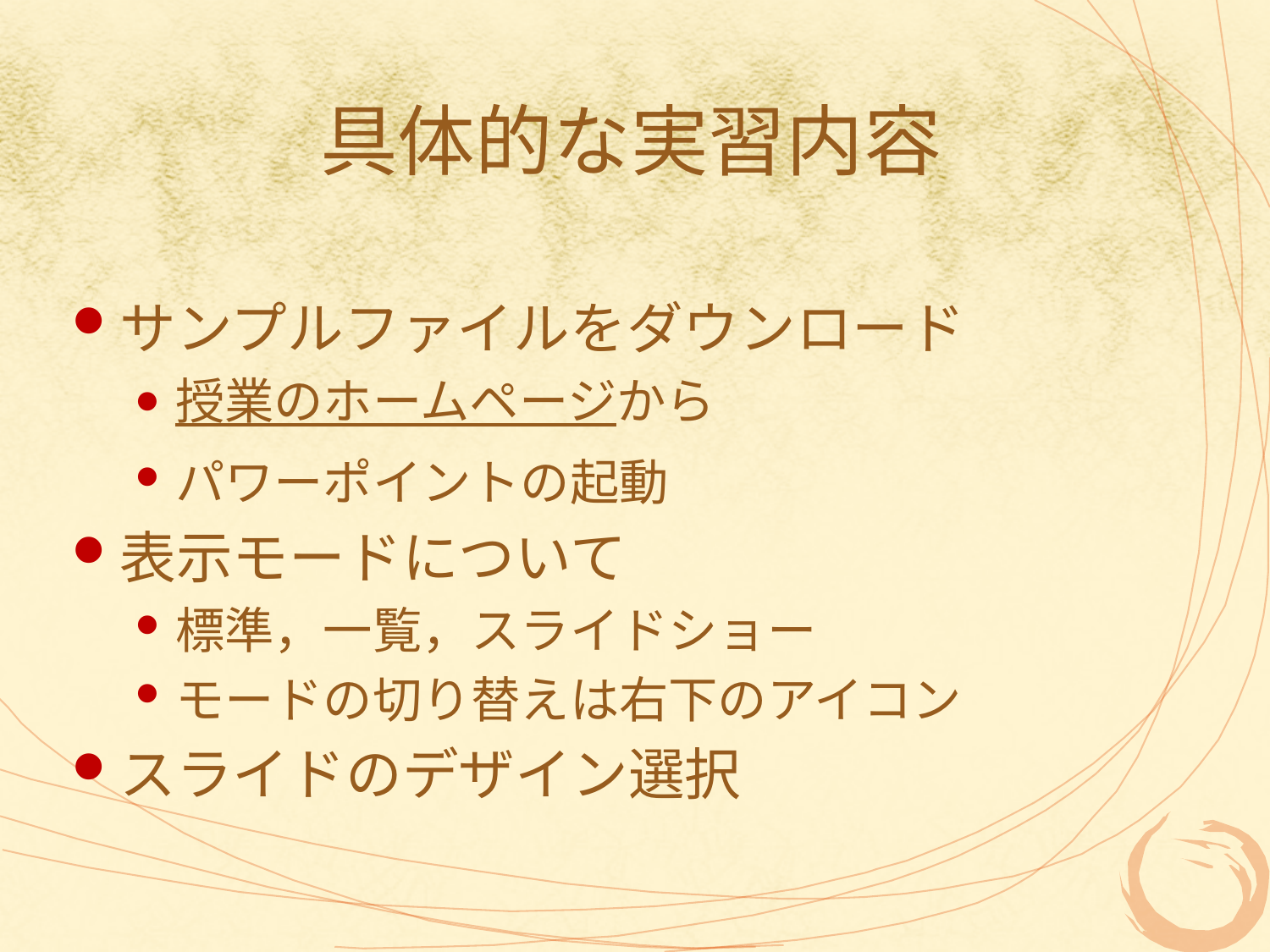

# 具体的な実習内容
サンプルファイルをダウンロード
授業のホームページから
パワーポイントの起動
表示モードについて
標準，一覧，スライドショー
モードの切り替えは右下のアイコン
スライドのデザイン選択